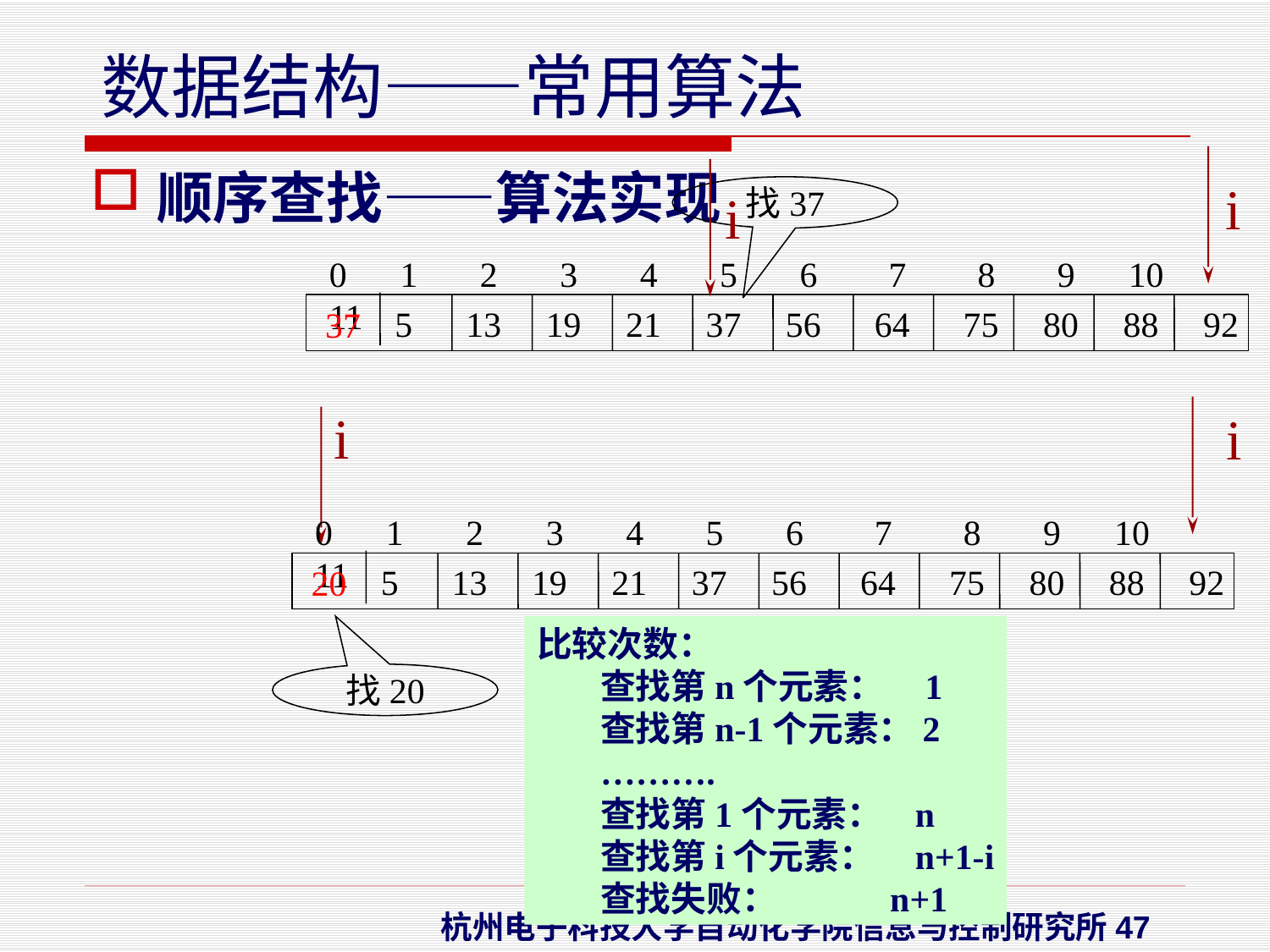

顺序查找——算法实现

i
找37
i
0      1       2       3       4       5       6        7        8       9      10     11

         5      13     19     21     37     56      64      75     80     88     92
37

i
i

0      1       2       3       4       5       6        7        8       9      10     11

         5      13     19     21     37     56      64      75     80     88     92
20
比较次数：
查找第n个元素：    1
查找第n-1个元素：2
……….
查找第1个元素：   n
查找第i个元素：    n+1-i
查找失败：             n+1
找20